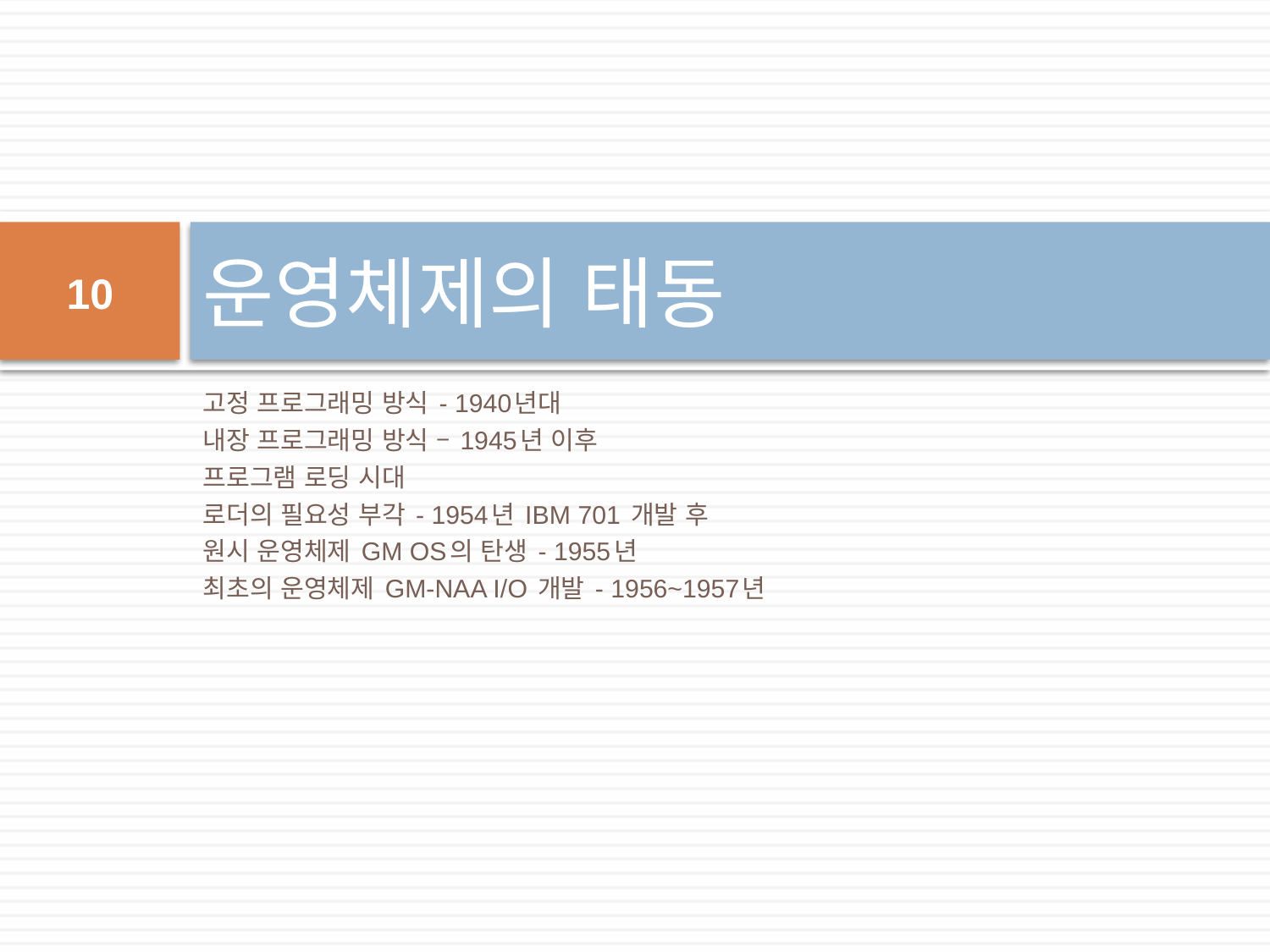

# 운영체제의 태동
10
고정 프로그래밍 방식 - 1940년대
내장 프로그래밍 방식 – 1945년 이후
프로그램 로딩 시대
로더의 필요성 부각 - 1954년 IBM 701 개발 후
원시 운영체제 GM OS의 탄생 - 1955년
최초의 운영체제 GM-NAA I/O 개발 - 1956~1957년